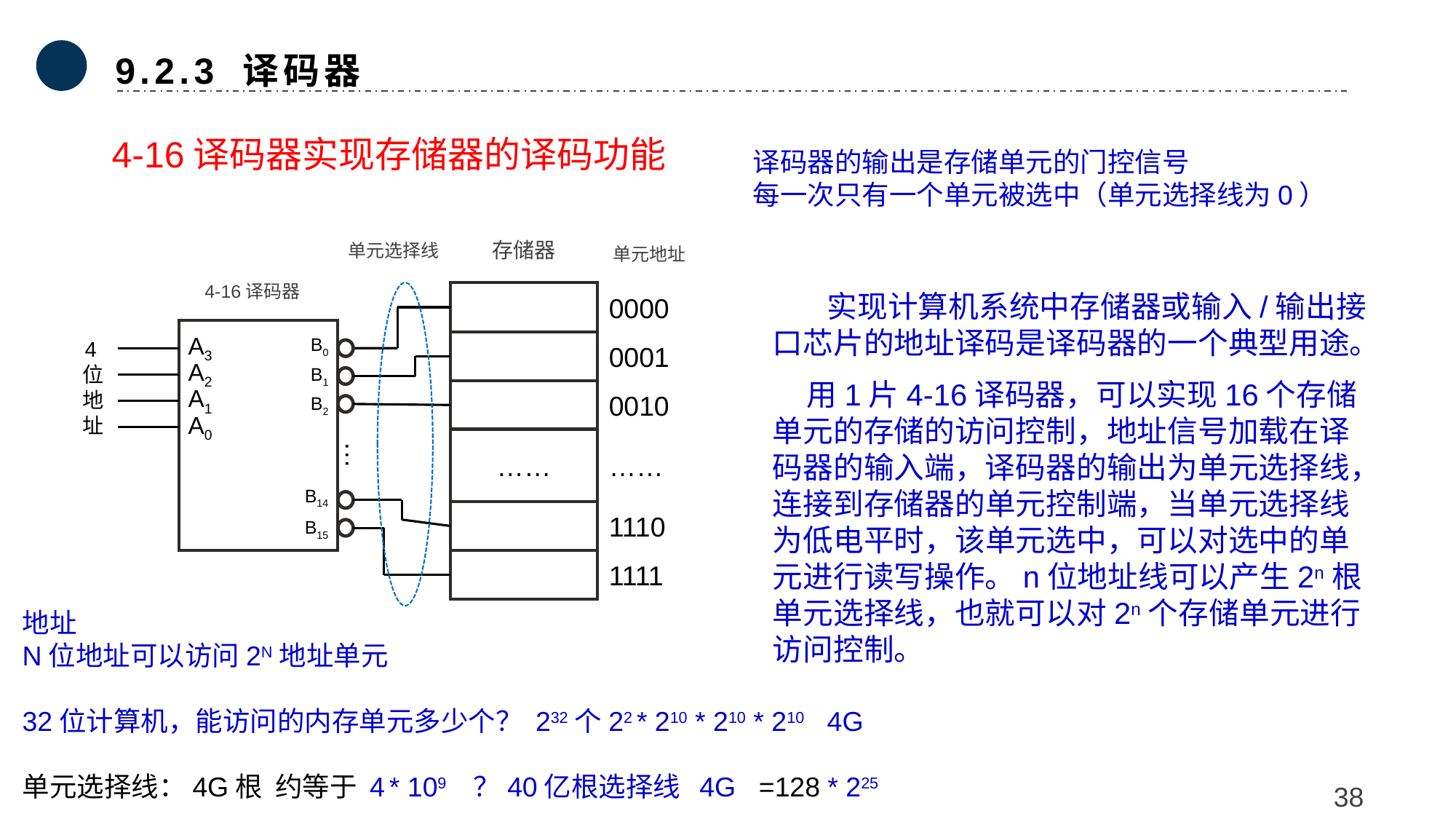

9.2.3 译码器

4-16译码器实现存储器的译码功能
译码器的输出是存储单元的门控信号
每一次只有一个单元被选中（单元选择线为0）
存储器
单元选择线
单元地址
4-16译码器

0000

A3
B0

0001

A2
B1
4位地址
A1

0010
B2
A0
……
……
…
B14

1110
B15

1111
       实现计算机系统中存储器或输入/输出接口芯片的地址译码是译码器的一个典型用途。
    用1片4-16译码器，可以实现16个存储单元的存储的访问控制，地址信号加载在译码器的输入端，译码器的输出为单元选择线，连接到存储器的单元控制端，当单元选择线为低电平时，该单元选中，可以对选中的单元进行读写操作。n位地址线可以产生2n根单元选择线，也就可以对2n个存储单元进行访问控制。
地址
N位地址可以访问2N地址单元

32位计算机，能访问的内存单元多少个？ 232个22 * 210 * 210 * 210   4G

单元选择线：4G根  约等于 4 * 109    ？40亿根选择线  4G   =128 * 225